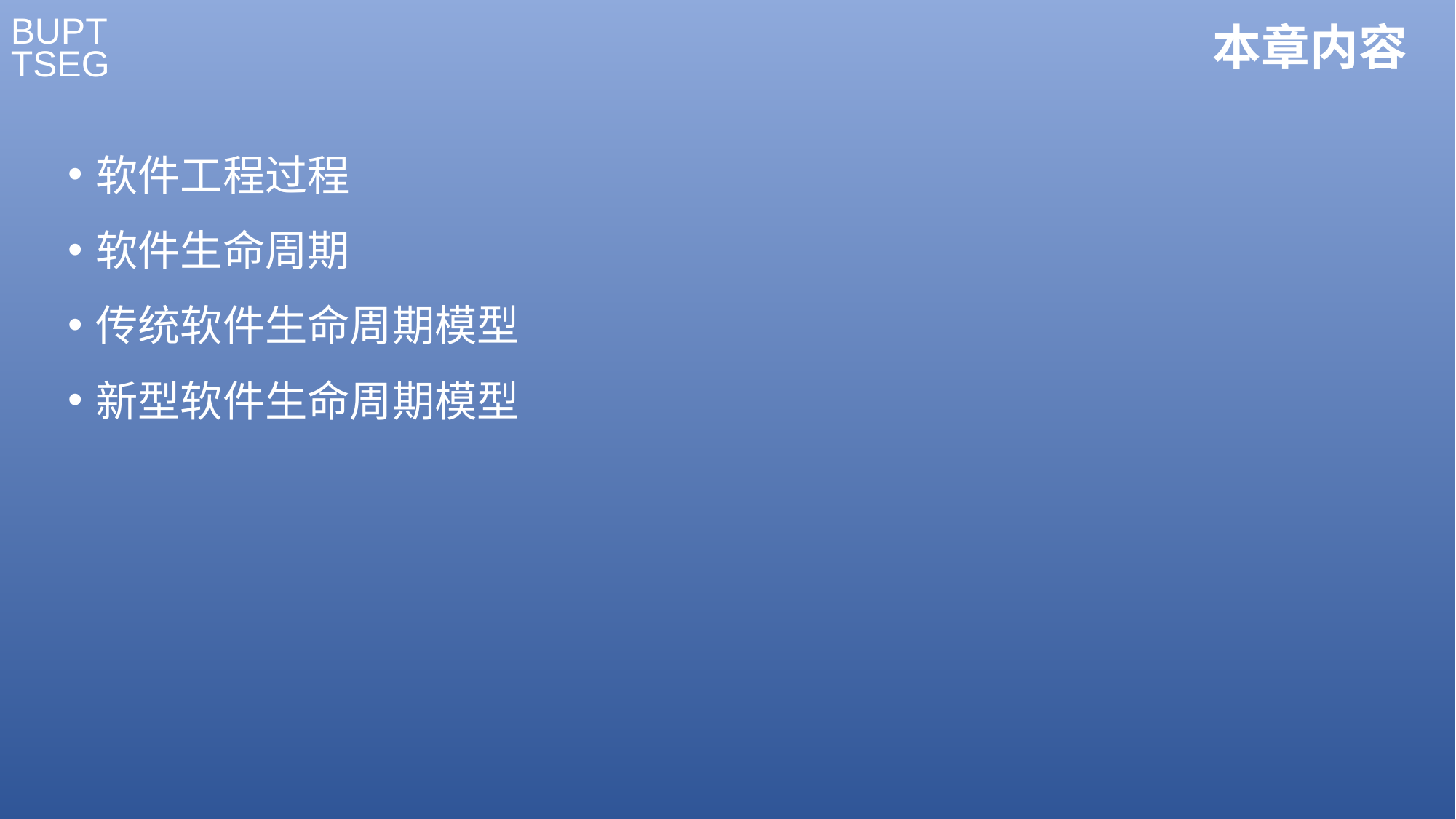

# 本章内容
软件工程过程
软件生命周期
传统软件生命周期模型
新型软件生命周期模型